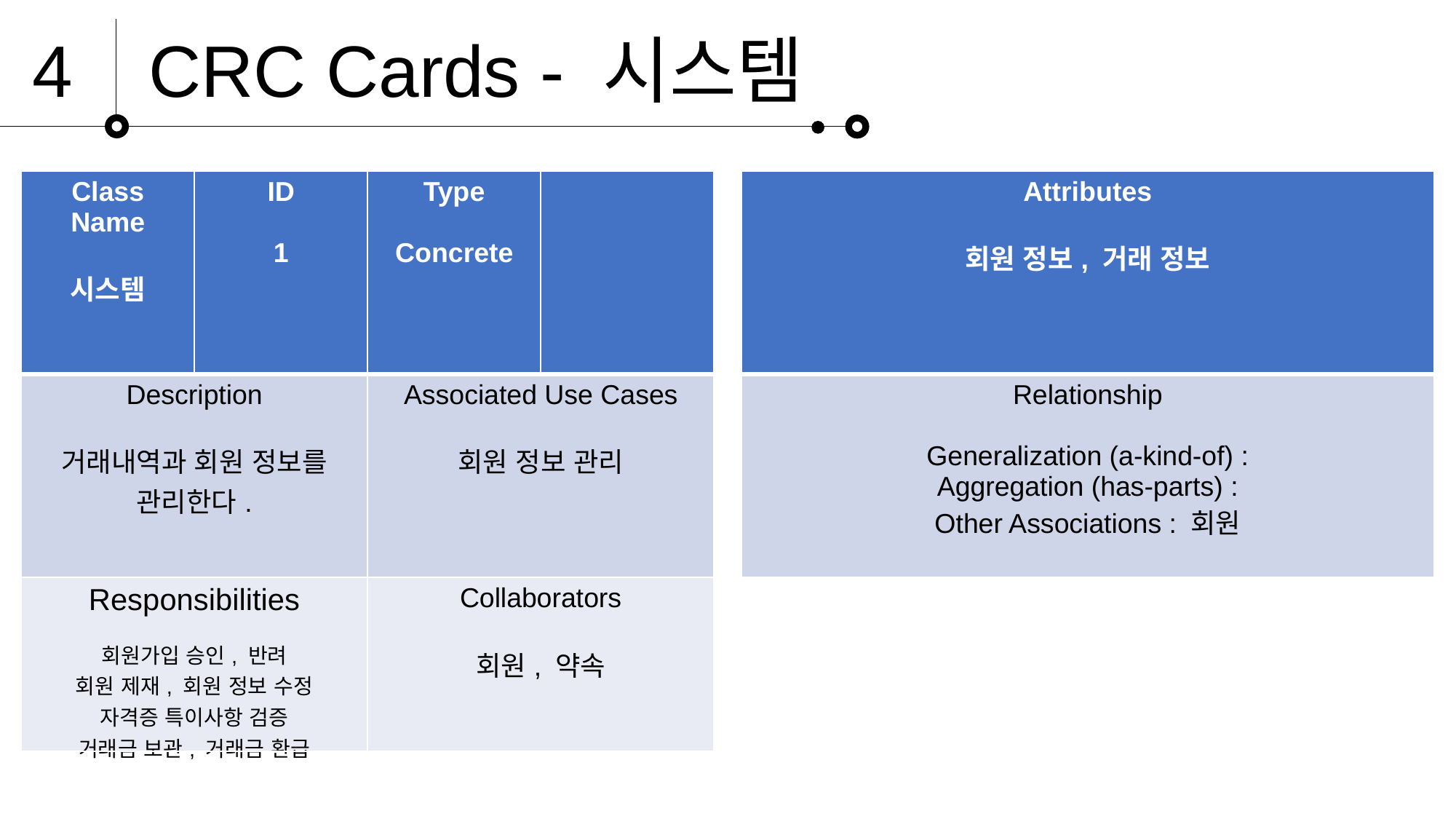

4
CRC Cards - 시스템
| Class Name 시스템 | ID 1 | Type Concrete |  |
| --- | --- | --- | --- |
| Description 거래내역과 회원 정보를 관리한다. |  | Associated Use Cases 회원 정보 관리 |  |
| Responsibilities 회원가입 승인, 반려 회원 제재, 회원 정보 수정 자격증 특이사항 검증 거래금 보관, 거래금 환급 |  | Collaborators 회원, 약속 |  |
| Attributes 회원 정보, 거래 정보 |
| --- |
| Relationship Generalization (a-kind-of) : Aggregation (has-parts) : Other Associations : 회원 |